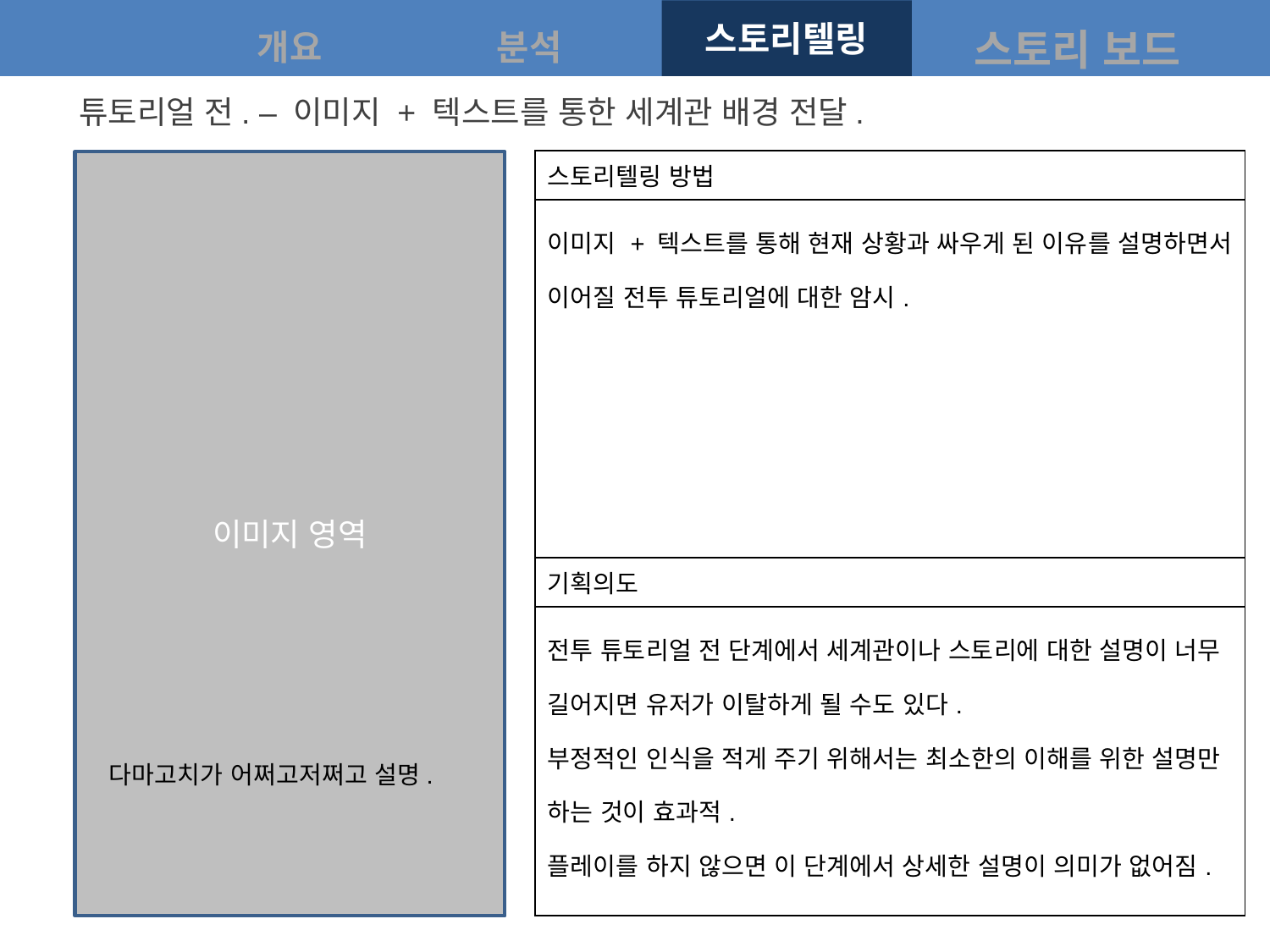

튜토리얼 전. – 이미지 + 텍스트를 통한 세계관 배경 전달.
| 스토리텔링 방법 |
| --- |
| 이미지 + 텍스트를 통해 현재 상황과 싸우게 된 이유를 설명하면서 이어질 전투 튜토리얼에 대한 암시. |
| 기획의도 |
| 전투 튜토리얼 전 단계에서 세계관이나 스토리에 대한 설명이 너무 길어지면 유저가 이탈하게 될 수도 있다. 부정적인 인식을 적게 주기 위해서는 최소한의 이해를 위한 설명만 하는 것이 효과적. 플레이를 하지 않으면 이 단계에서 상세한 설명이 의미가 없어짐. |
이미지 영역
다마고치가 어쩌고저쩌고 설명.